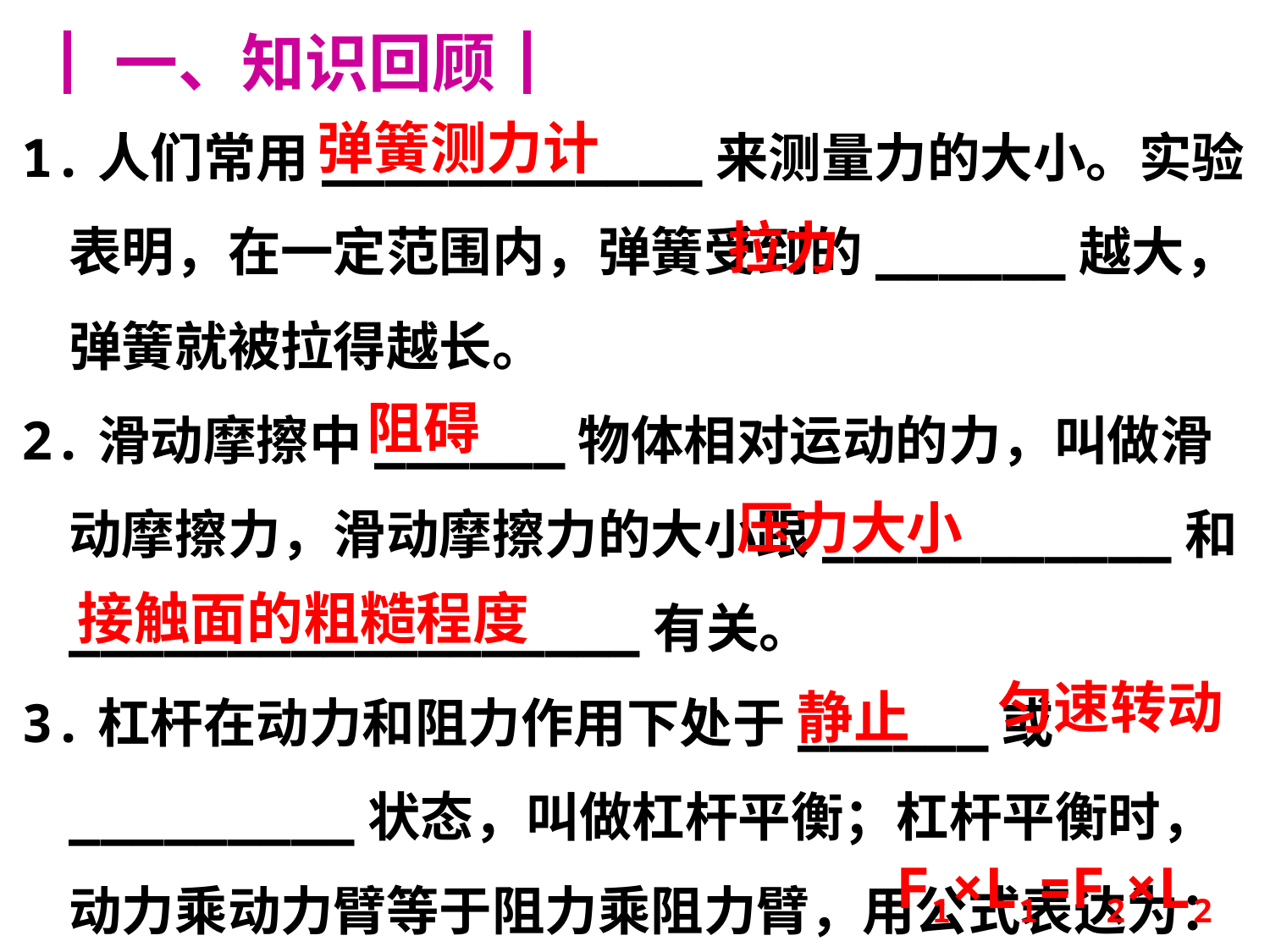

┃一、知识回顾┃
1.人们常用____________来测量力的大小。实验表明，在一定范围内，弹簧受到的______越大，弹簧就被拉得越长。
2.滑动摩擦中______物体相对运动的力，叫做滑动摩擦力，滑动摩擦力的大小跟___________和__________________有关。
3.杠杆在动力和阻力作用下处于______或_________状态，叫做杠杆平衡；杠杆平衡时，动力乘动力臂等于阻力乘阻力臂，用公式表达为：___________。
弹簧测力计
拉力
阻碍
压力大小
接触面的粗糙程度
匀速转动
静止
F1×L1=F2×L2